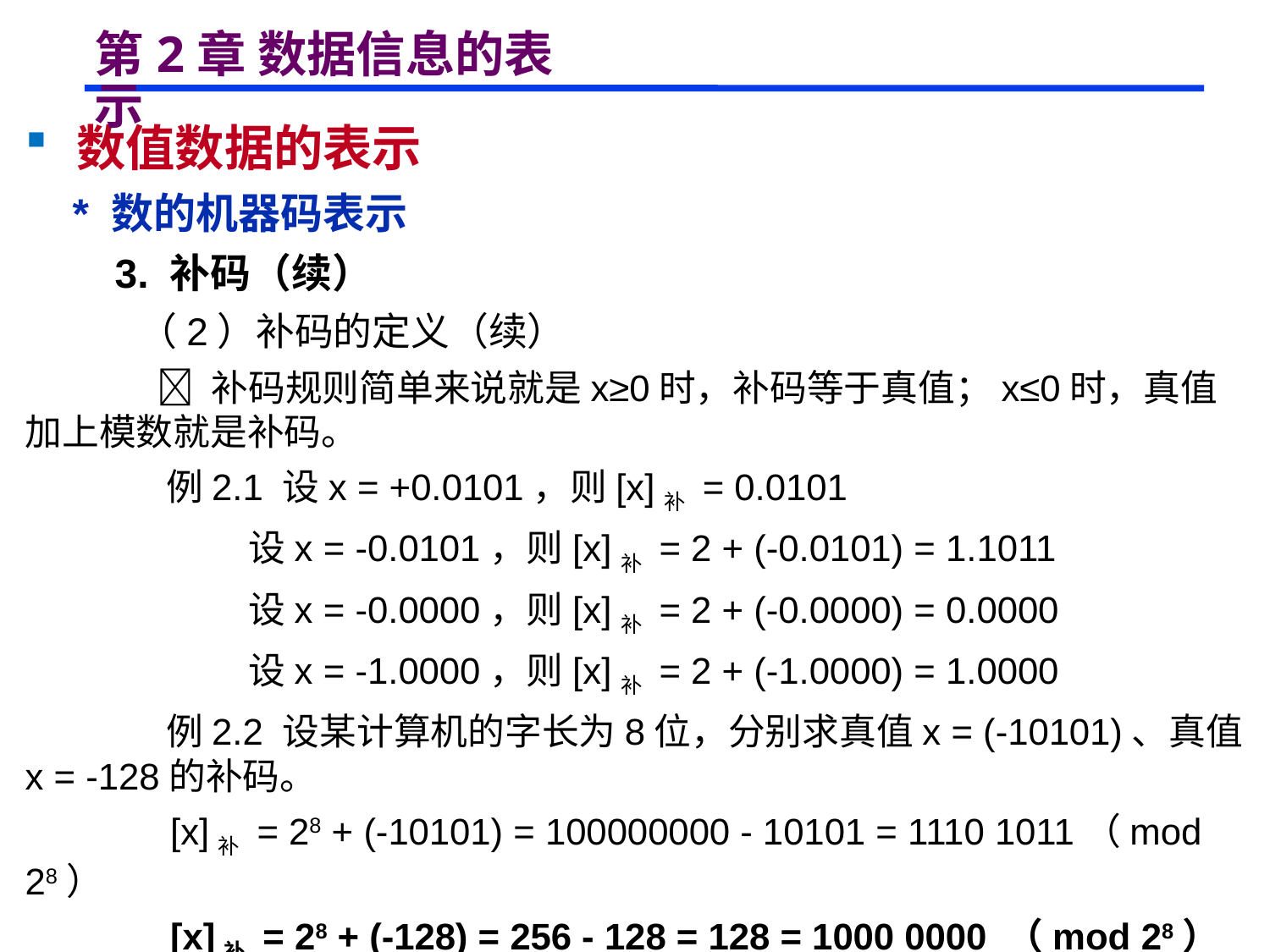

# 第2章 数据信息的表示
 数值数据的表示
    * 数的机器码表示
        3. 补码（续）
            （2）补码的定义（续）
                • 补码规则简单来说就是x≥0时，补码等于真值；x≤0时，真值加上模数就是补码。
                例2.1 设x = +0.0101，则[x]补 = 0.0101
                          设x = -0.0101，则[x]补 = 2 + (-0.0101) = 1.1011
                          设x = -0.0000，则[x]补 = 2 + (-0.0000) = 0.0000
                          设x = -1.0000，则[x]补 = 2 + (-1.0000) = 1.0000
                例2.2 设某计算机的字长为8位，分别求真值x = (-10101)、真值x = -128的补码。
              [x]补 = 28 + (-10101) = 100000000 - 10101 = 1110 1011（mod 28）
              [x]补 = 28 + (-128) = 256 - 128 = 128 = 1000 0000 （mod 28）